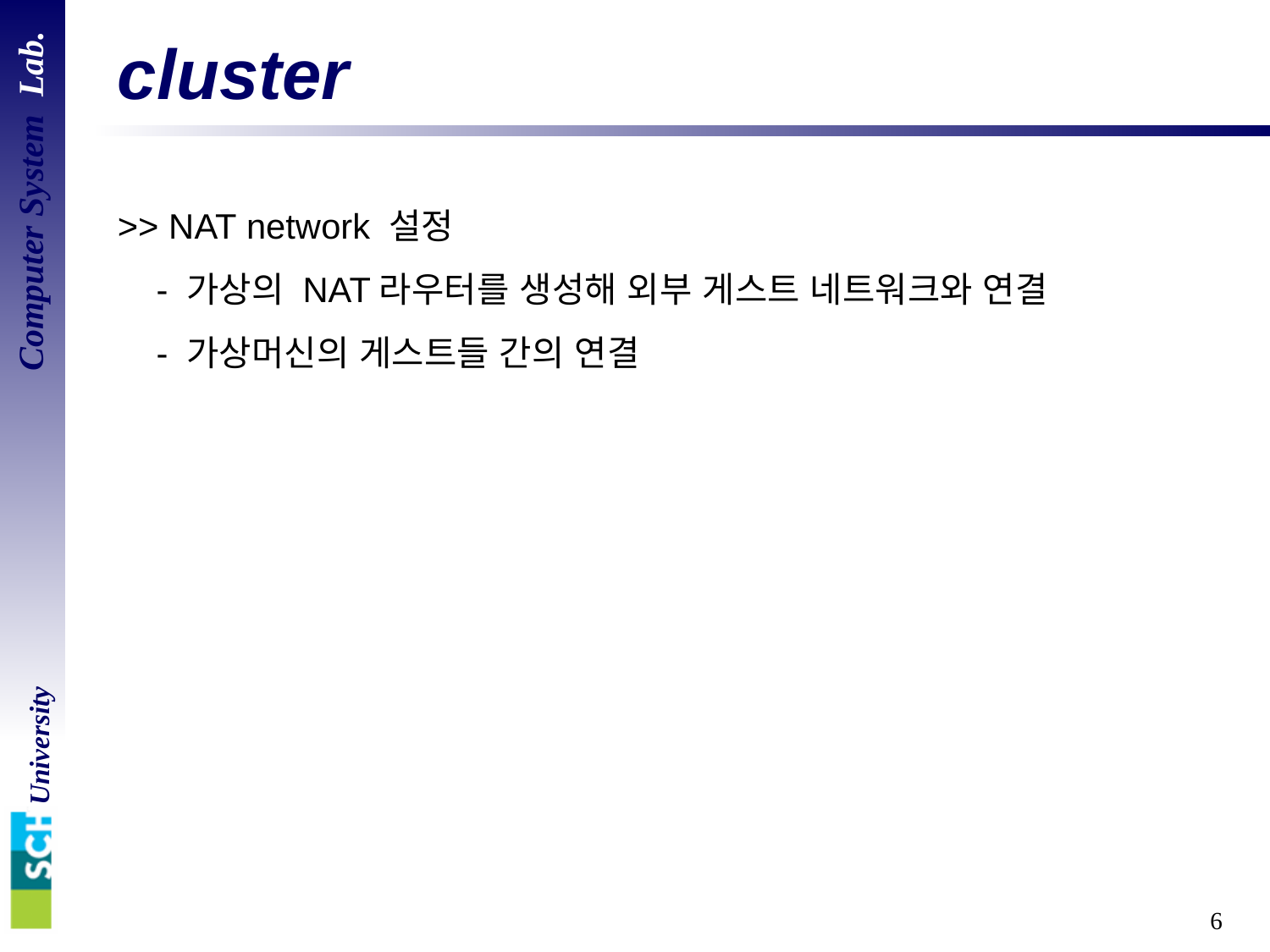

# cluster
>> NAT network 설정
    - 가상의 NAT라우터를 생성해 외부 게스트 네트워크와 연결
    - 가상머신의 게스트들 간의 연결